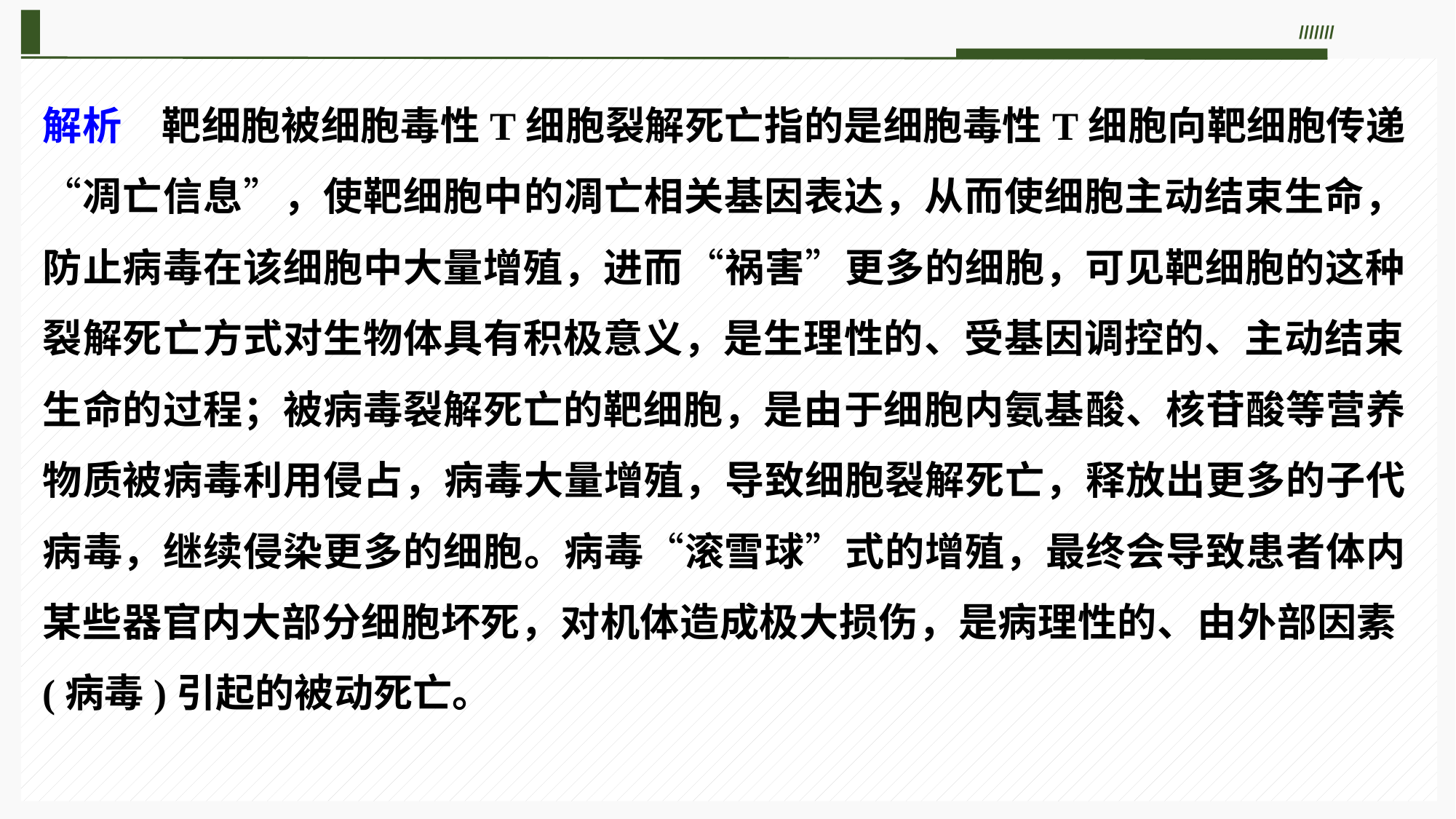

解析　靶细胞被细胞毒性T细胞裂解死亡指的是细胞毒性T细胞向靶细胞传递“凋亡信息”，使靶细胞中的凋亡相关基因表达，从而使细胞主动结束生命，防止病毒在该细胞中大量增殖，进而“祸害”更多的细胞，可见靶细胞的这种裂解死亡方式对生物体具有积极意义，是生理性的、受基因调控的、主动结束生命的过程；被病毒裂解死亡的靶细胞，是由于细胞内氨基酸、核苷酸等营养物质被病毒利用侵占，病毒大量增殖，导致细胞裂解死亡，释放出更多的子代病毒，继续侵染更多的细胞。病毒“滚雪球”式的增殖，最终会导致患者体内某些器官内大部分细胞坏死，对机体造成极大损伤，是病理性的、由外部因素(病毒)引起的被动死亡。